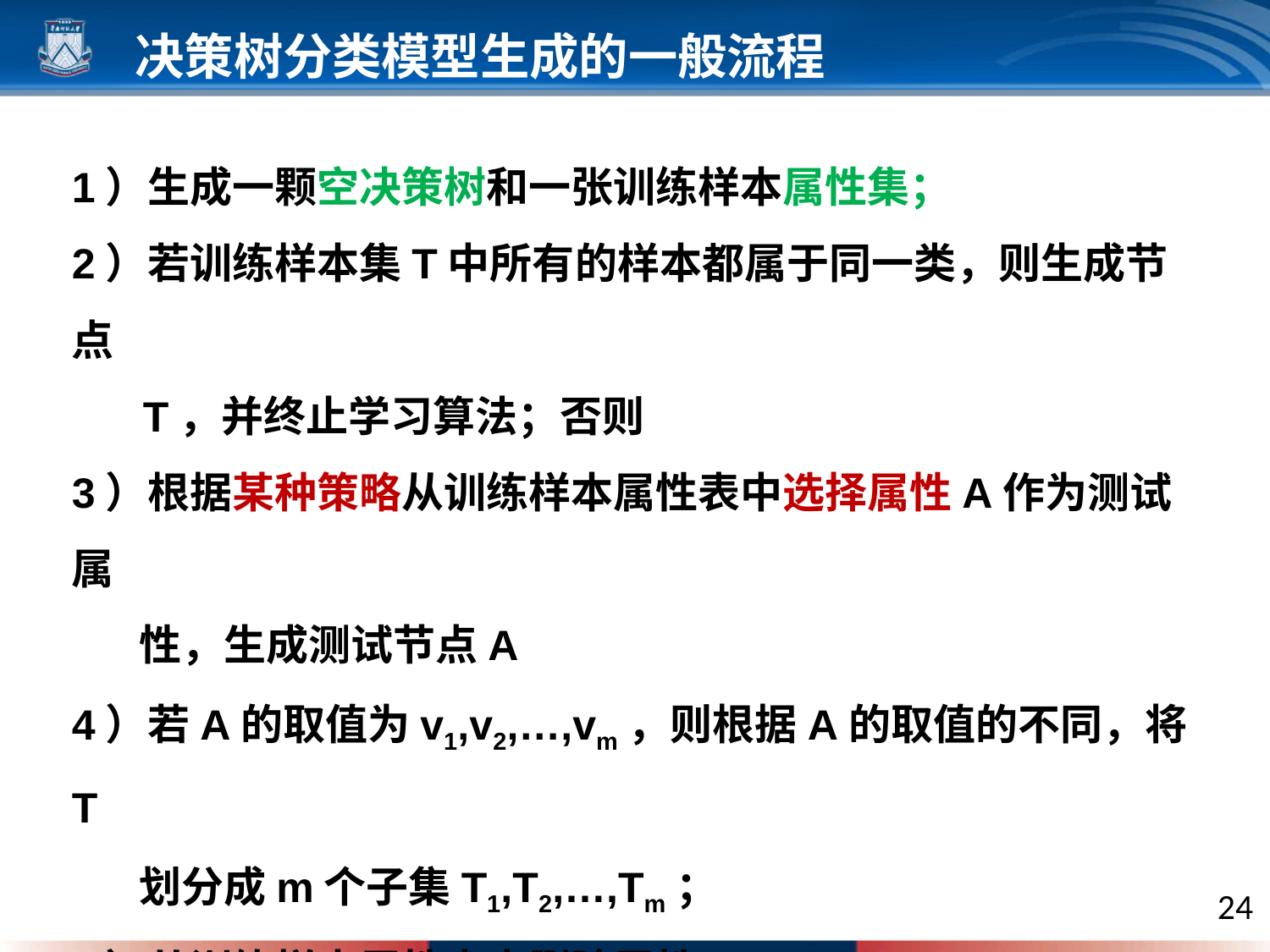

决策树分类模型生成的一般流程
1）生成一颗空决策树和一张训练样本属性集；
2）若训练样本集T中所有的样本都属于同一类，则生成节点
      T，并终止学习算法；否则
3）根据某种策略从训练样本属性表中选择属性A作为测试属
      性，生成测试节点A
4）若A的取值为v1,v2,…,vm，则根据A的取值的不同，将T
      划分成m个子集T1,T2,…,Tm；
5）从训练样本属性表中删除属性A；
6）转步骤2，对每个子集递归调用算法过程。